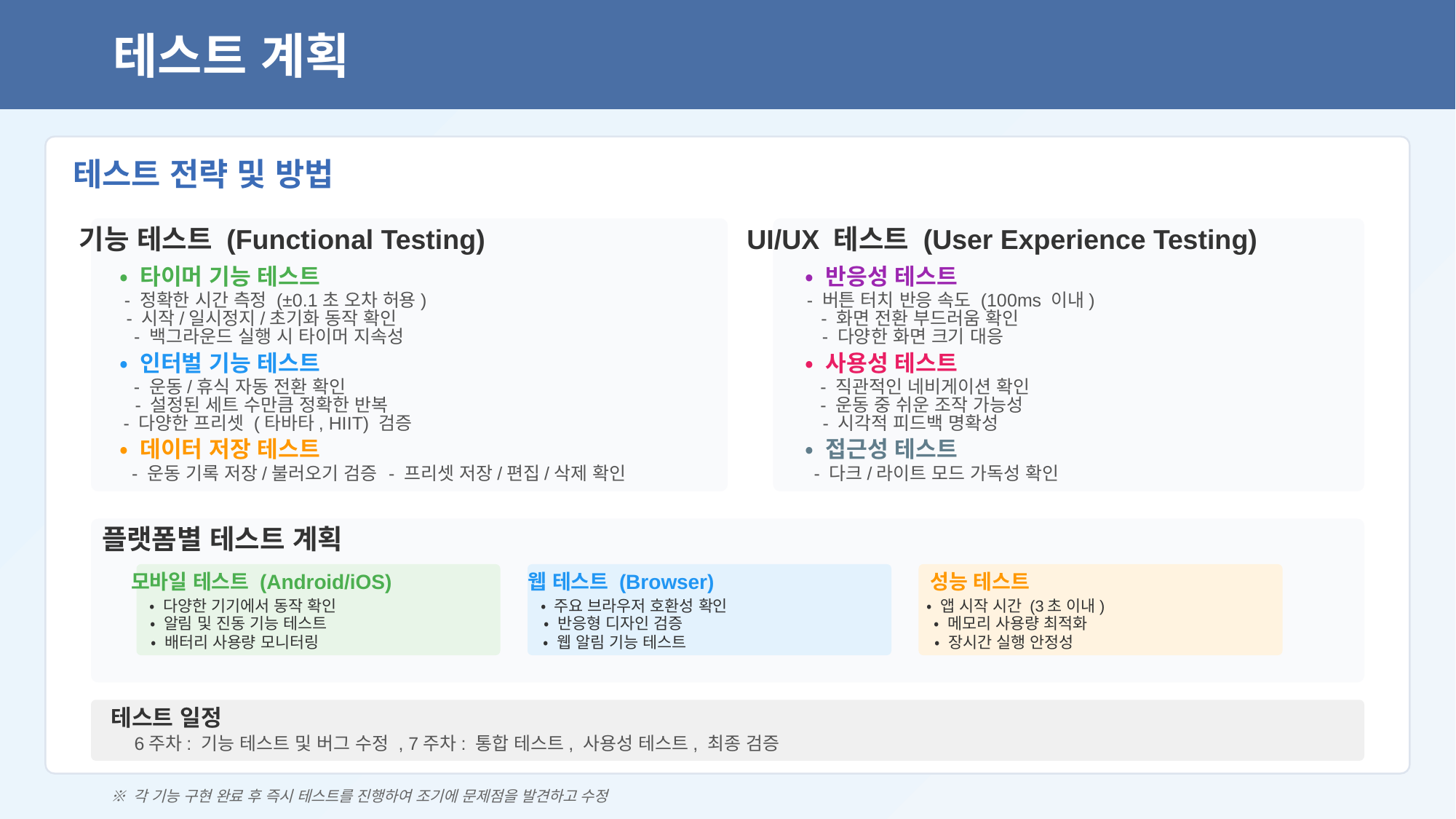

테스트 계획

테스트 전략 및 방법
기능 테스트 (Functional Testing)
UI/UX 테스트 (User Experience Testing)

• 타이머 기능 테스트
• 반응성 테스트
- 정확한 시간 측정 (±0.1초 오차 허용)
- 버튼 터치 반응 속도 (100ms 이내)
- 시작/일시정지/초기화 동작 확인
- 화면 전환 부드러움 확인
- 백그라운드 실행 시 타이머 지속성
- 다양한 화면 크기 대응
• 인터벌 기능 테스트
• 사용성 테스트
- 운동/휴식 자동 전환 확인
- 직관적인 네비게이션 확인
- 설정된 세트 수만큼 정확한 반복
- 운동 중 쉬운 조작 가능성
- 다양한 프리셋 (타바타, HIIT) 검증
- 시각적 피드백 명확성
• 데이터 저장 테스트
• 접근성 테스트
- 운동 기록 저장/불러오기 검증
- 프리셋 저장/편집/삭제 확인
- 다크/라이트 모드 가독성 확인
플랫폼별 테스트 계획

모바일 테스트 (Android/iOS)
웹 테스트 (Browser)
성능 테스트

• 다양한 기기에서 동작 확인
• 주요 브라우저 호환성 확인
• 앱 시작 시간 (3초 이내)
• 알림 및 진동 기능 테스트
• 반응형 디자인 검증
• 메모리 사용량 최적화
• 배터리 사용량 모니터링
• 웹 알림 기능 테스트
• 장시간 실행 안정성
테스트 일정

6주차: 기능 테스트 및 버그 수정 , 7주차: 통합 테스트, 사용성 테스트, 최종 검증
※ 각 기능 구현 완료 후 즉시 테스트를 진행하여 조기에 문제점을 발견하고 수정